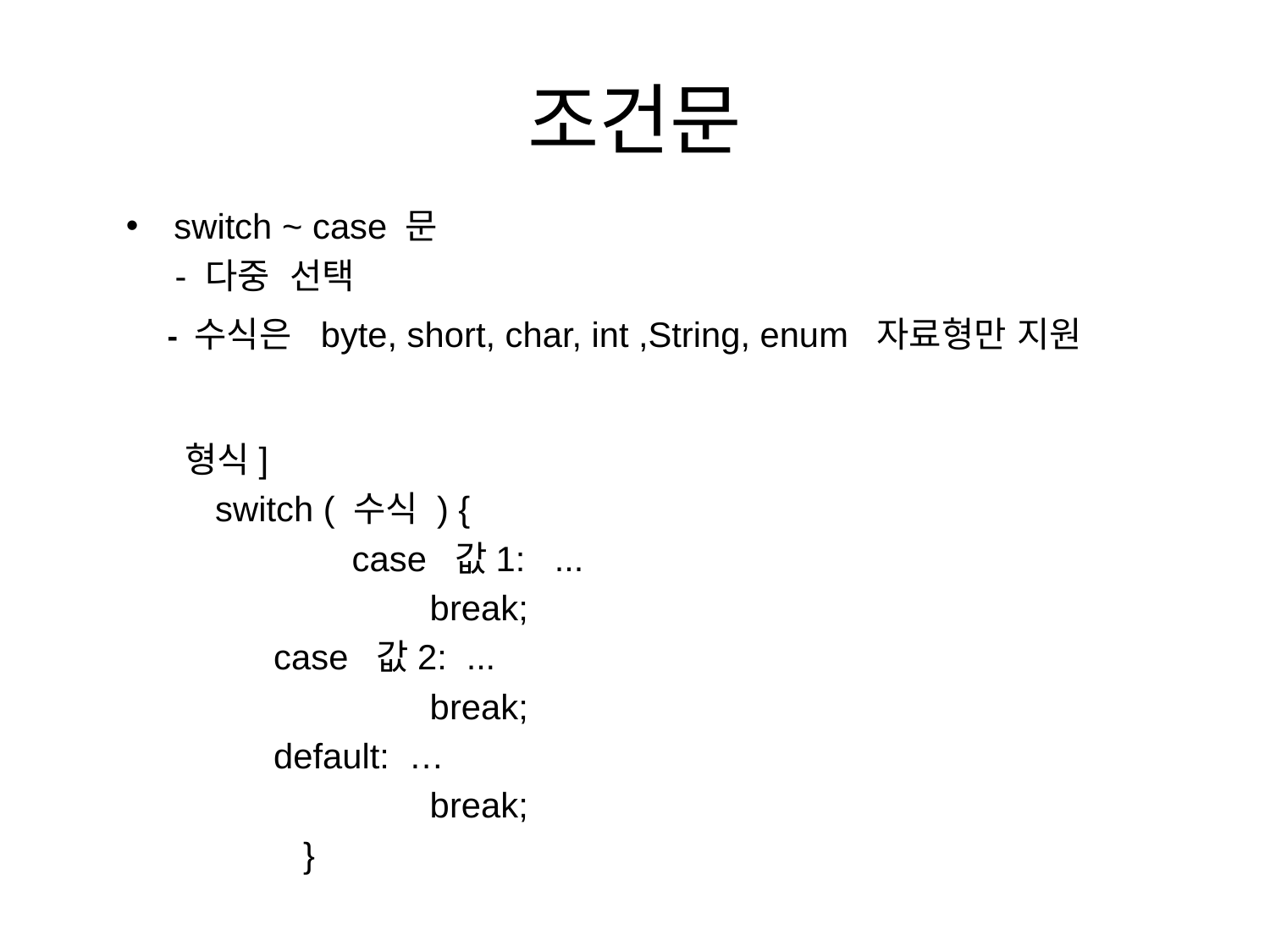

# 조건문
switch ~ case 문
     - 다중  선택

  형식]
      switch ( 수식 ) {
	       case  값1:   ...
	               break;
            case  값2:  ...
	               break;
            default:  …
	               break;
	  }
         - 수식은  byte, short, char, int ,String, enum  자료형만 지원